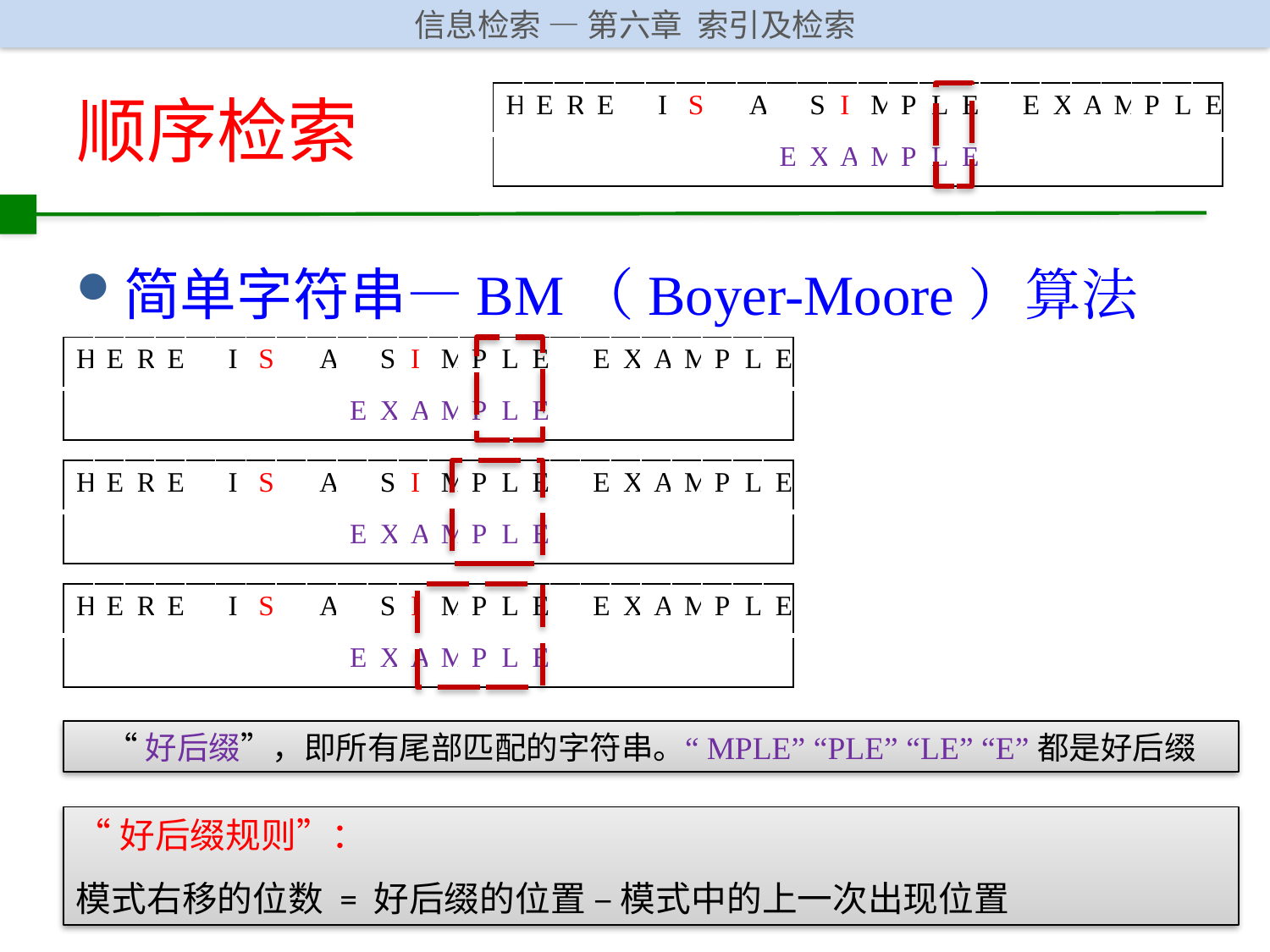

# 顺序检索
| H | E | R | E |  | I | S |  | A |  | S | I | M | P | L | E |  | E | X | A | M | P | L | E |
| --- | --- | --- | --- | --- | --- | --- | --- | --- | --- | --- | --- | --- | --- | --- | --- | --- | --- | --- | --- | --- | --- | --- | --- |
|  |  |  |  |  |  |  |  |  | E | X | A | M | P | L | E |  |  |  |  |  |  |  |  |

简单字符串—BM（Boyer-Moore）算法
| H | E | R | E |  | I | S |  | A |  | S | I | M | P | L | E |  | E | X | A | M | P | L | E |
| --- | --- | --- | --- | --- | --- | --- | --- | --- | --- | --- | --- | --- | --- | --- | --- | --- | --- | --- | --- | --- | --- | --- | --- |
|  |  |  |  |  |  |  |  |  | E | X | A | M | P | L | E |  |  |  |  |  |  |  |  |

| H | E | R | E |  | I | S |  | A |  | S | I | M | P | L | E |  | E | X | A | M | P | L | E |
| --- | --- | --- | --- | --- | --- | --- | --- | --- | --- | --- | --- | --- | --- | --- | --- | --- | --- | --- | --- | --- | --- | --- | --- |
|  |  |  |  |  |  |  |  |  | E | X | A | M | P | L | E |  |  |  |  |  |  |  |  |

| H | E | R | E |  | I | S |  | A |  | S | I | M | P | L | E |  | E | X | A | M | P | L | E |
| --- | --- | --- | --- | --- | --- | --- | --- | --- | --- | --- | --- | --- | --- | --- | --- | --- | --- | --- | --- | --- | --- | --- | --- |
|  |  |  |  |  |  |  |  |  | E | X | A | M | P | L | E |  |  |  |  |  |  |  |  |

“好后缀”，即所有尾部匹配的字符串。“MPLE” “PLE” “LE” “E”都是好后缀
“好后缀规则”：
模式右移的位数 = 好后缀的位置 – 模式中的上一次出现位置